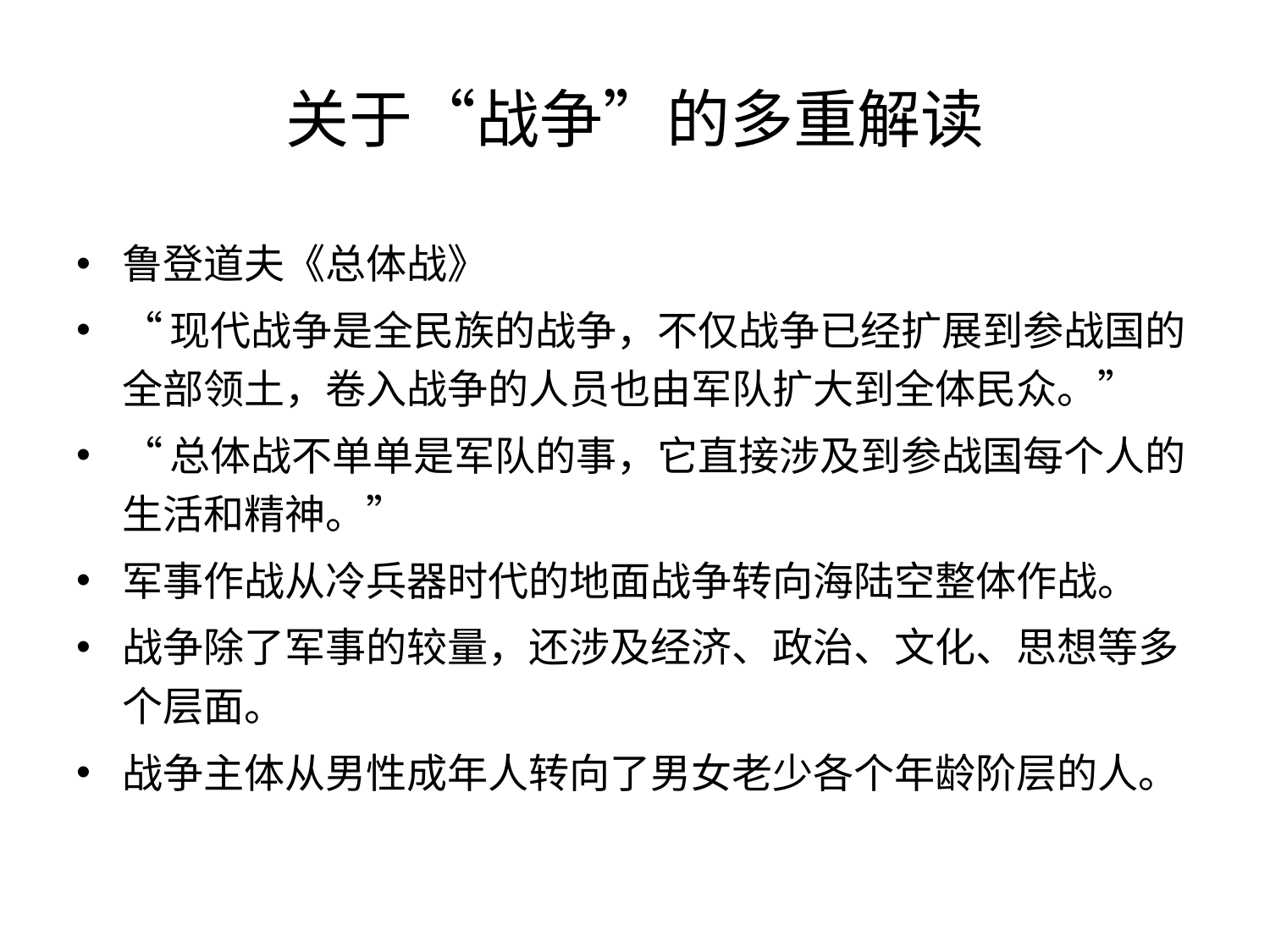

# 关于“战争”的多重解读
鲁登道夫《总体战》
“现代战争是全民族的战争，不仅战争已经扩展到参战国的全部领土，卷入战争的人员也由军队扩大到全体民众。”
“总体战不单单是军队的事，它直接涉及到参战国每个人的生活和精神。”
军事作战从冷兵器时代的地面战争转向海陆空整体作战。
战争除了军事的较量，还涉及经济、政治、文化、思想等多个层面。
战争主体从男性成年人转向了男女老少各个年龄阶层的人。